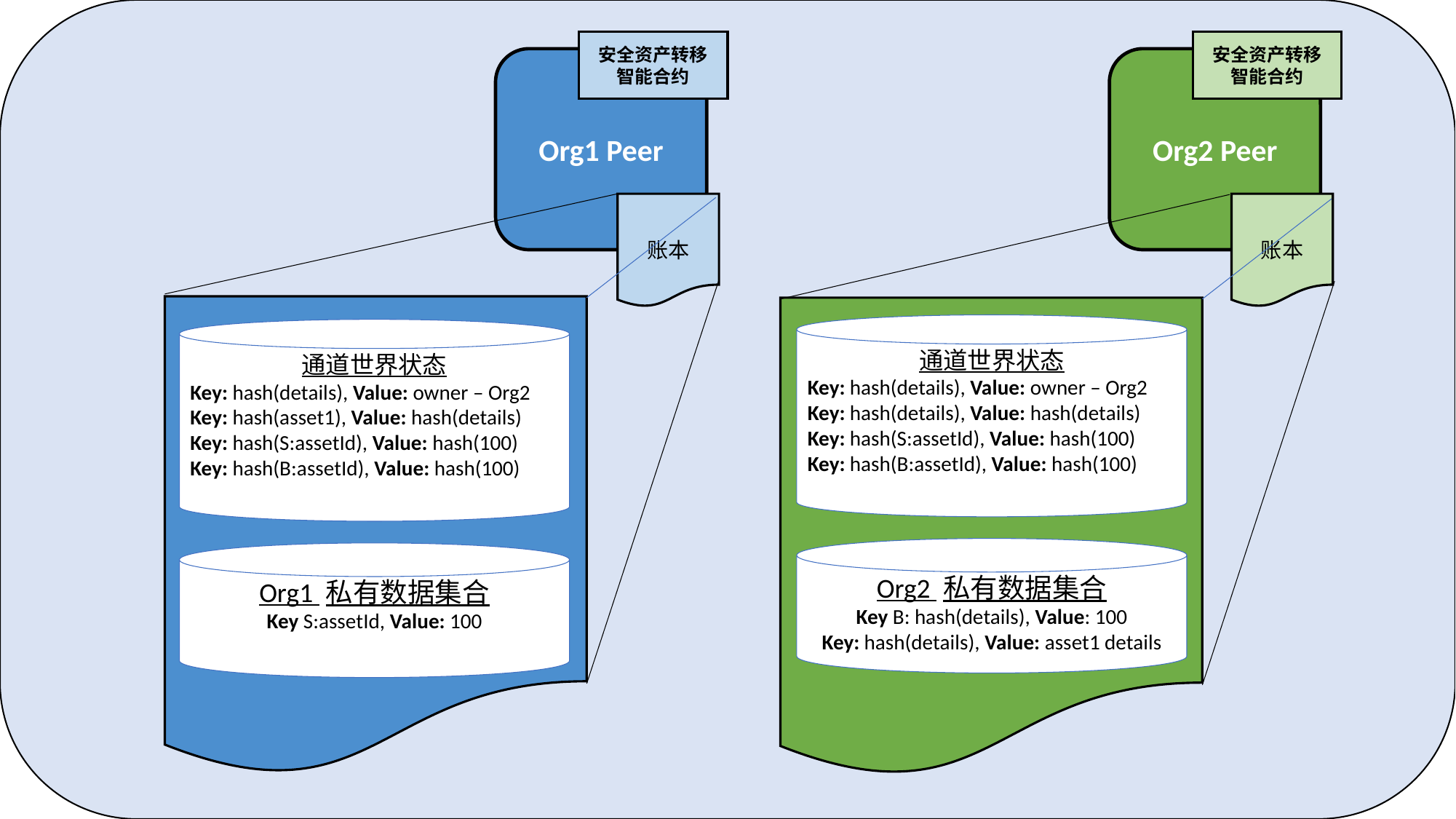

安全资产转移智能合约
安全资产转移智能合约
Org1 Peer
Org2 Peer
账本
账本

通道世界状态
Key: hash(details), Value: owner – Org2
Key: hash(details), Value: hash(details)
Key: hash(S:assetId), Value: hash(100)
Key: hash(B:assetId), Value: hash(100)

通道世界状态
Key: hash(details), Value: owner – Org2
Key: hash(asset1), Value: hash(details)
Key: hash(S:assetId), Value: hash(100)
Key: hash(B:assetId), Value: hash(100)

Org2 私有数据集合
Key B: hash(details), Value: 100
Key: hash(details), Value: asset1 details

Org1 私有数据集合
Key S:assetId, Value: 100